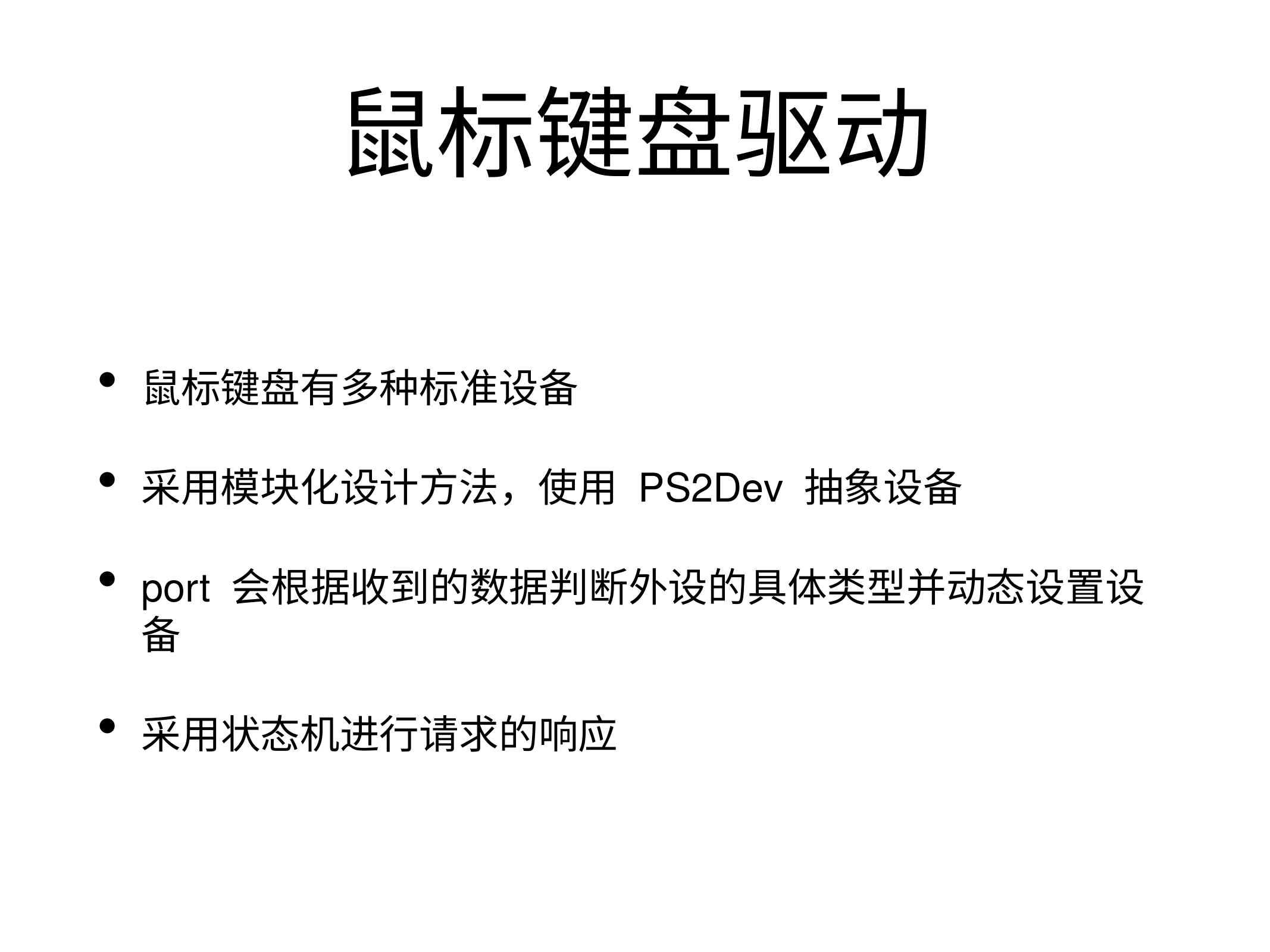

# 鼠标键盘驱动
鼠标键盘有多种标准设备
采用模块化设计方法，使用 PS2Dev 抽象设备
port 会根据收到的数据判断外设的具体类型并动态设置设备
采用状态机进行请求的响应